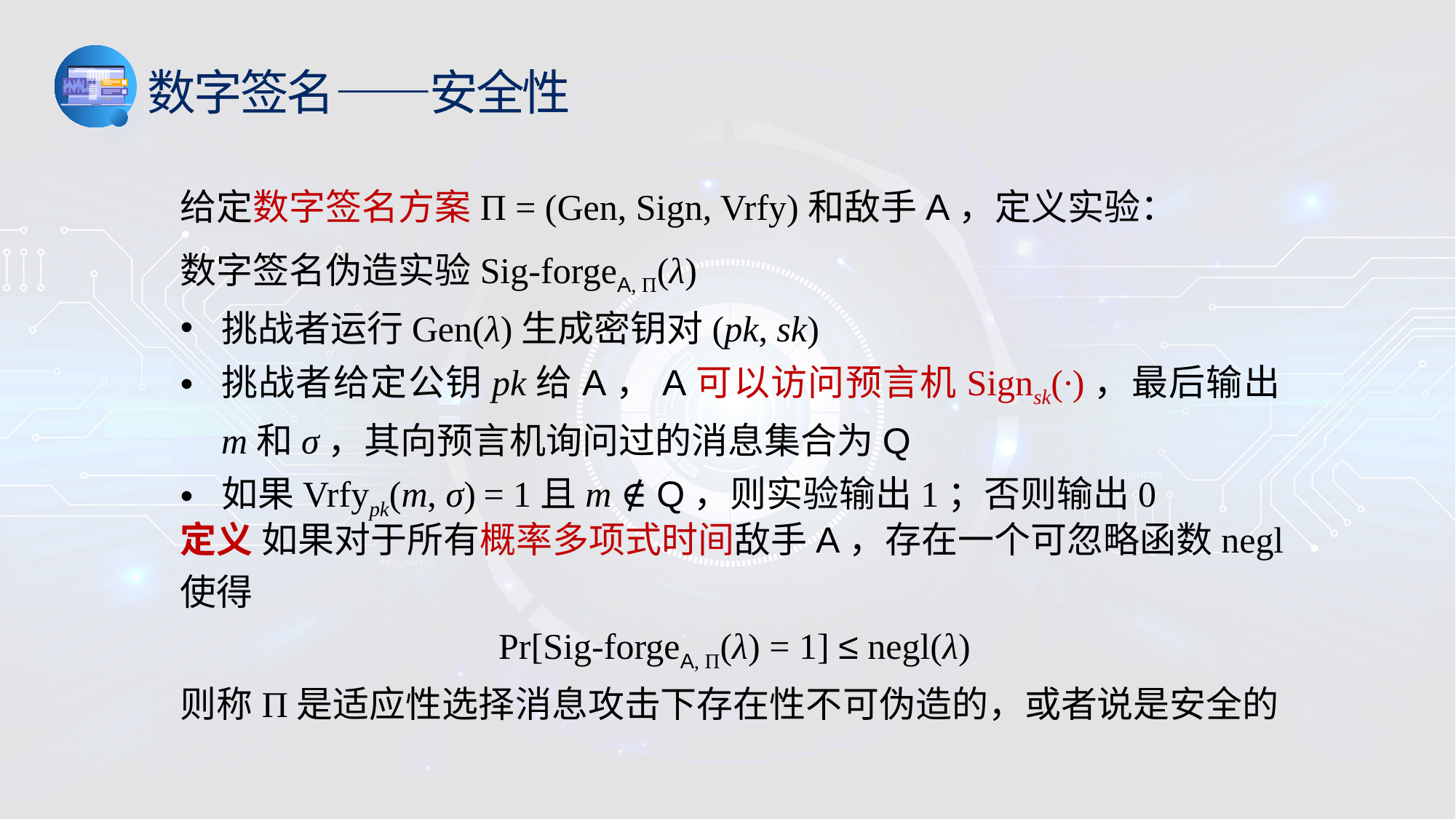

数字签名——安全性

给定数字签名方案Π = (Gen, Sign, Vrfy)和敌手A，定义实验：
数字签名伪造实验Sig-forgeA, Π(λ)
挑战者运行Gen(λ)生成密钥对(pk, sk)
挑战者给定公钥pk给A，A可以访问预言机Signsk(·)，最后输出m和σ，其向预言机询问过的消息集合为Q
如果Vrfypk(m, σ) = 1且m ∉ Q，则实验输出1；否则输出0
定义 如果对于所有概率多项式时间敌手A，存在一个可忽略函数negl使得
Pr[Sig-forgeA, Π(λ) = 1] ≤ negl(λ)
则称Π是适应性选择消息攻击下存在性不可伪造的，或者说是安全的